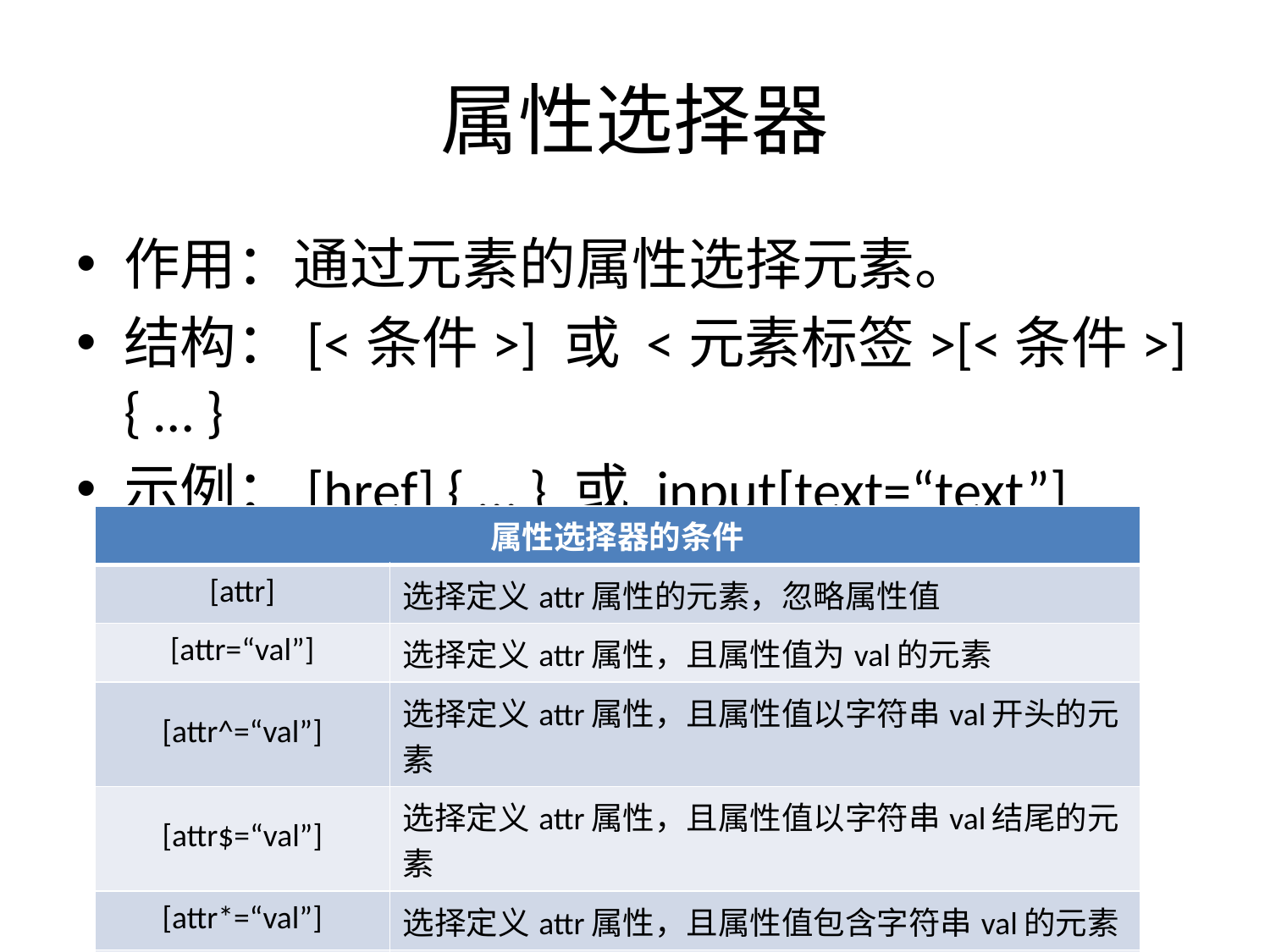

# 属性选择器
作用：通过元素的属性选择元素。
结构：[<条件>] 或 <元素标签>[<条件>] { … }
示例：[href] { … } 或 input[text=“text”]

| 属性选择器的条件 |  |
| --- | --- |
| [attr] | 选择定义attr属性的元素，忽略属性值 |
| [attr=“val”] | 选择定义attr属性，且属性值为val的元素 |
| [attr^=“val”] | 选择定义attr属性，且属性值以字符串val开头的元素 |
| [attr$=“val”] | 选择定义attr属性，且属性值以字符串val结尾的元素 |
| [attr\*=“val”] | 选择定义attr属性，且属性值包含字符串val的元素 |
| [attr~=“val”] | 选择定义attr属性，且属性值具有多个值，其中一个为字符串val的元素。 |